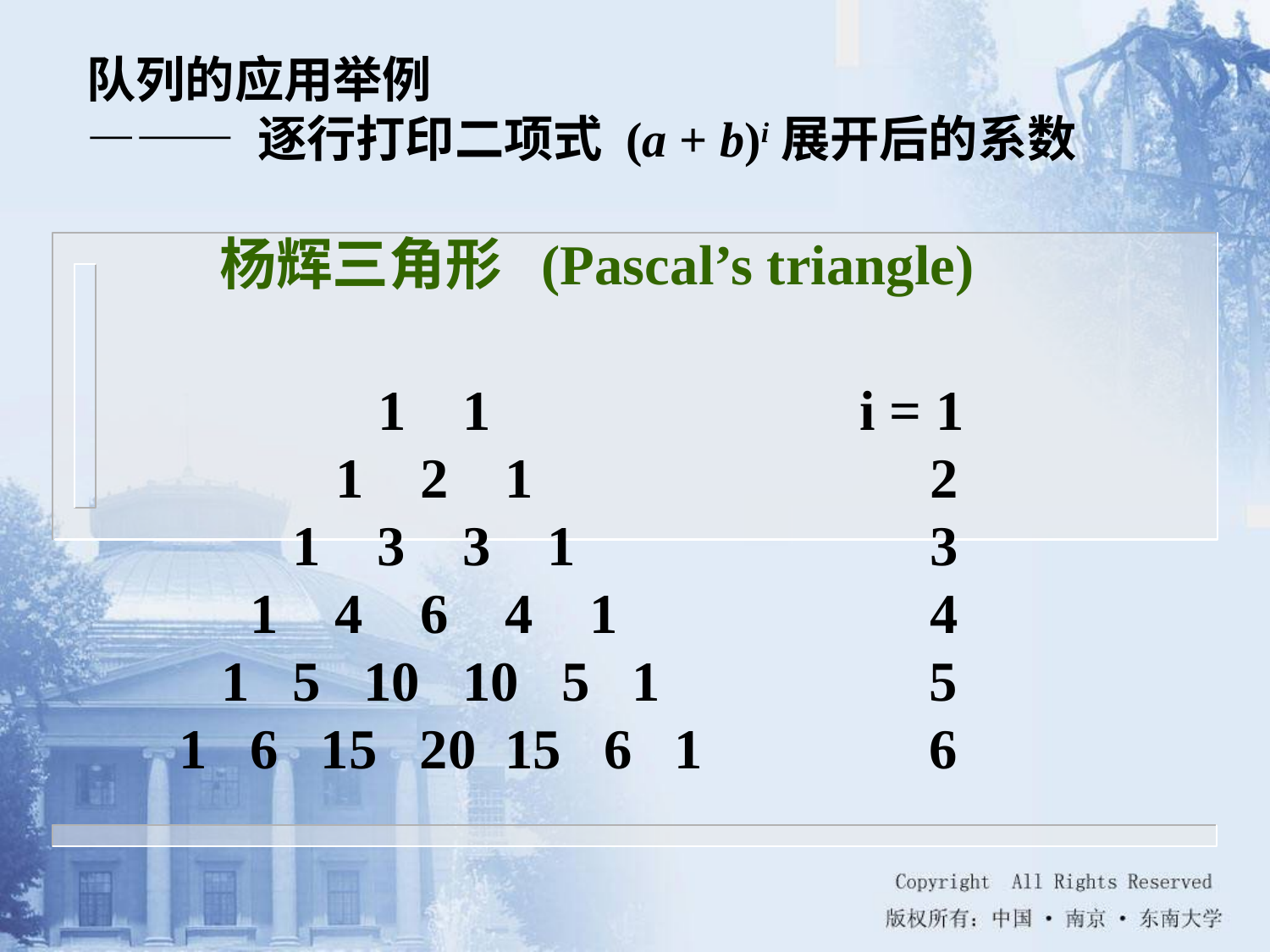

队列的应用举例
——— 逐行打印二项式 (a + b)i展开后的系数
杨辉三角形  (Pascal’s triangle)
              1    1                          i = 1
           1    2    1                            2
        1    3    3    1                         3
     1    4    6    4    1                      4
   1   5   10   10   5   1                   5
1   6   15   20  15   6   1                6